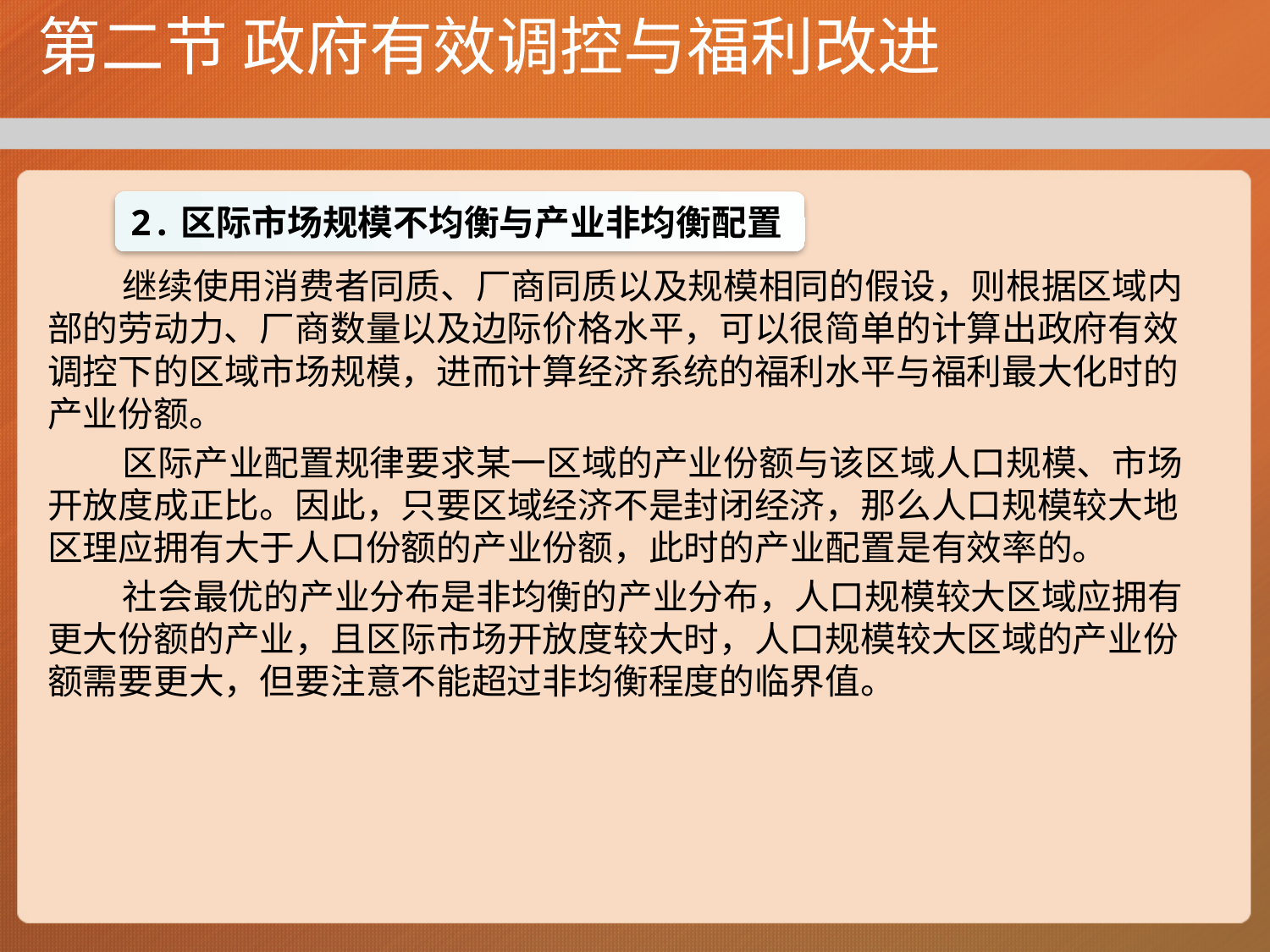

# 第二节 政府有效调控与福利改进

继续使用消费者同质、厂商同质以及规模相同的假设，则根据区域内部的劳动力、厂商数量以及边际价格水平，可以很简单的计算出政府有效调控下的区域市场规模，进而计算经济系统的福利水平与福利最大化时的产业份额。
区际产业配置规律要求某一区域的产业份额与该区域人口规模、市场开放度成正比。因此，只要区域经济不是封闭经济，那么人口规模较大地区理应拥有大于人口份额的产业份额，此时的产业配置是有效率的。
社会最优的产业分布是非均衡的产业分布，人口规模较大区域应拥有更大份额的产业，且区际市场开放度较大时，人口规模较大区域的产业份额需要更大，但要注意不能超过非均衡程度的临界值。

2.区际市场规模不均衡与产业非均衡配置